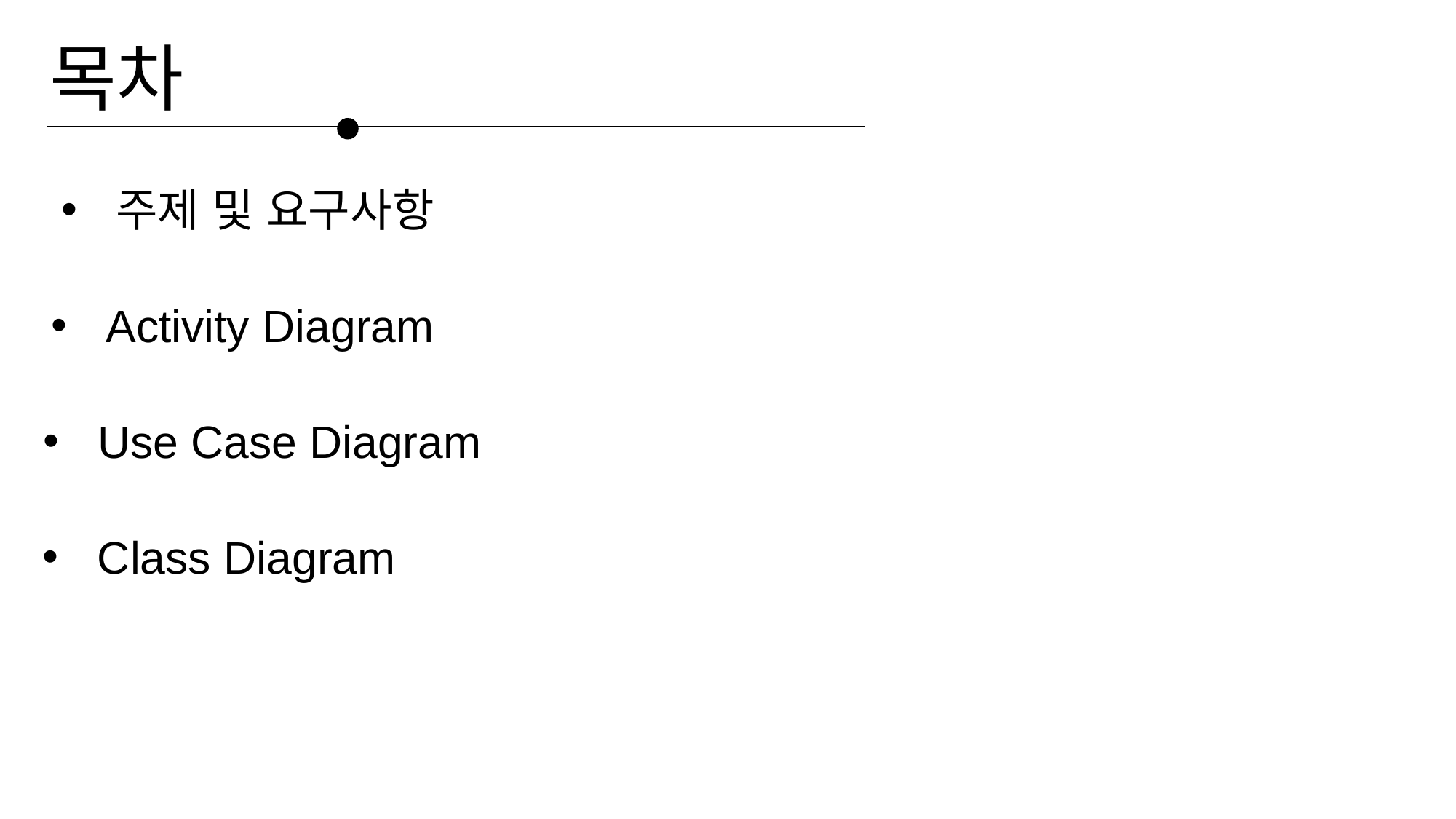

목차

주제 및 요구사항
Activity Diagram
Use Case Diagram
Class Diagram